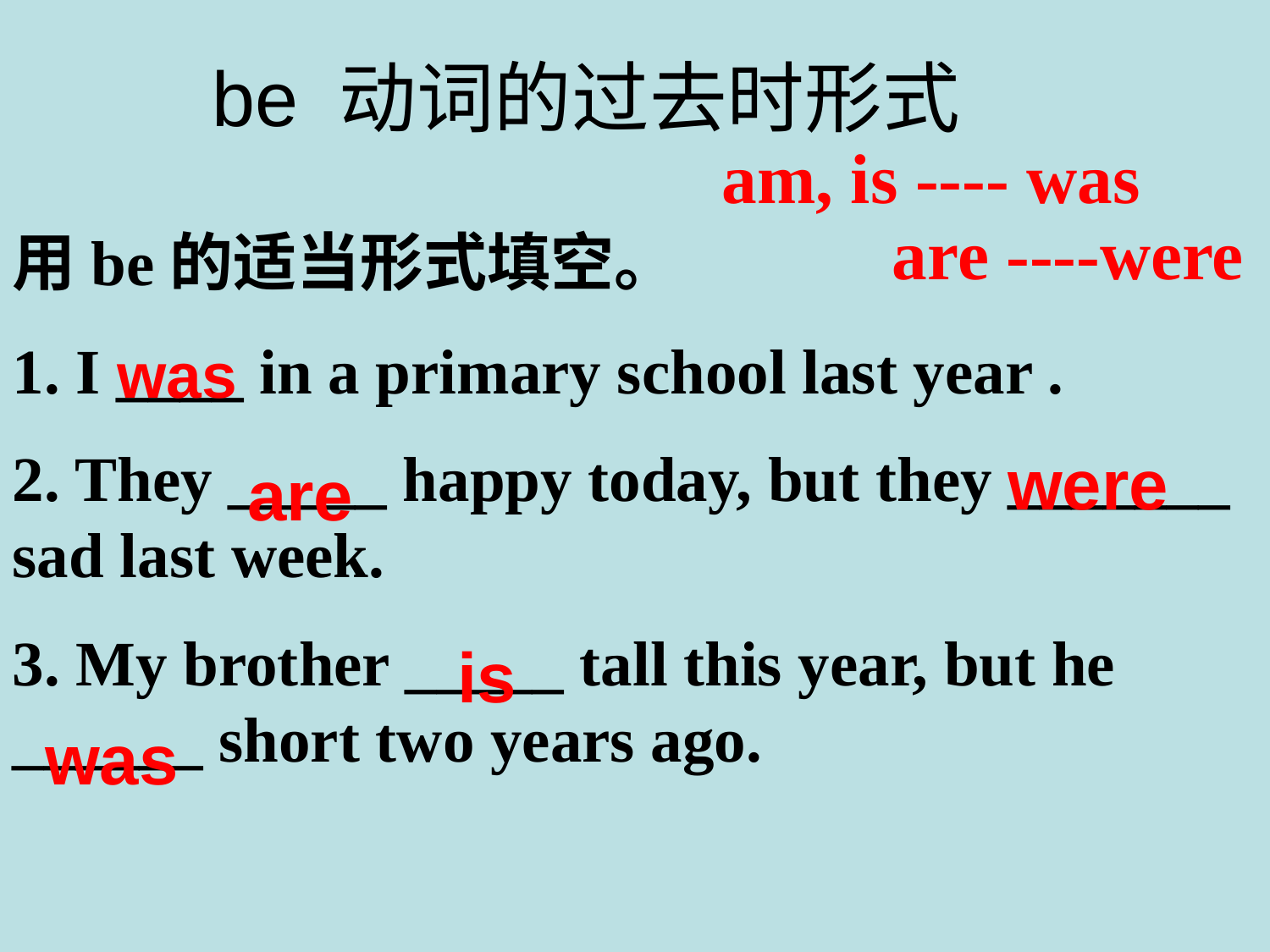

be 动词的过去时形式
am, is ---- was              are ----were
用be的适当形式填空。
1. I ____ in a primary school last year .
2. They _____ happy today, but they _______ sad last week.
3. My brother _____ tall this year, but he ______ short two years ago.
was
were
are
is
was